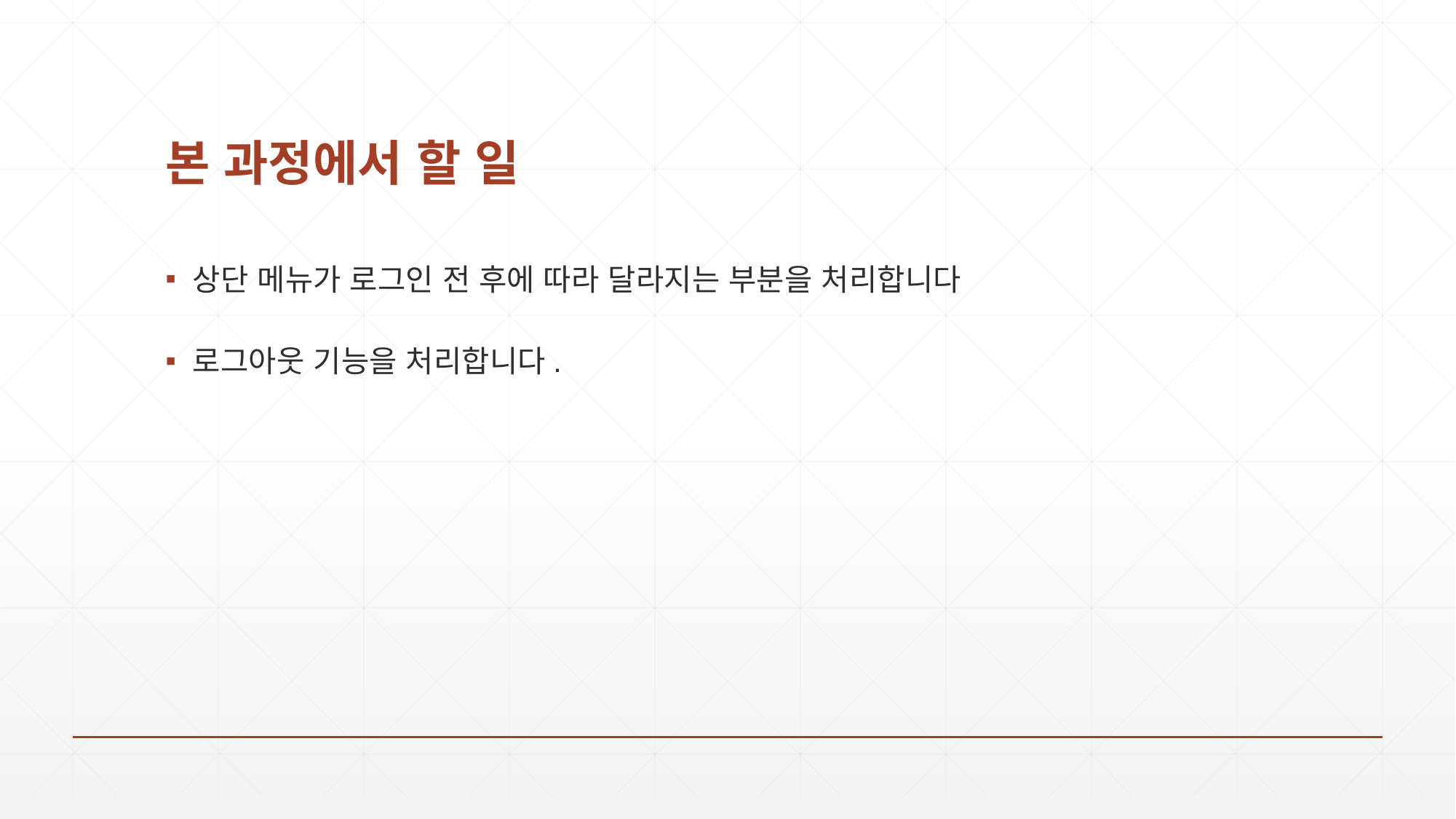

# 본 과정에서 할 일
상단 메뉴가 로그인 전 후에 따라 달라지는 부분을 처리합니다
로그아웃 기능을 처리합니다.